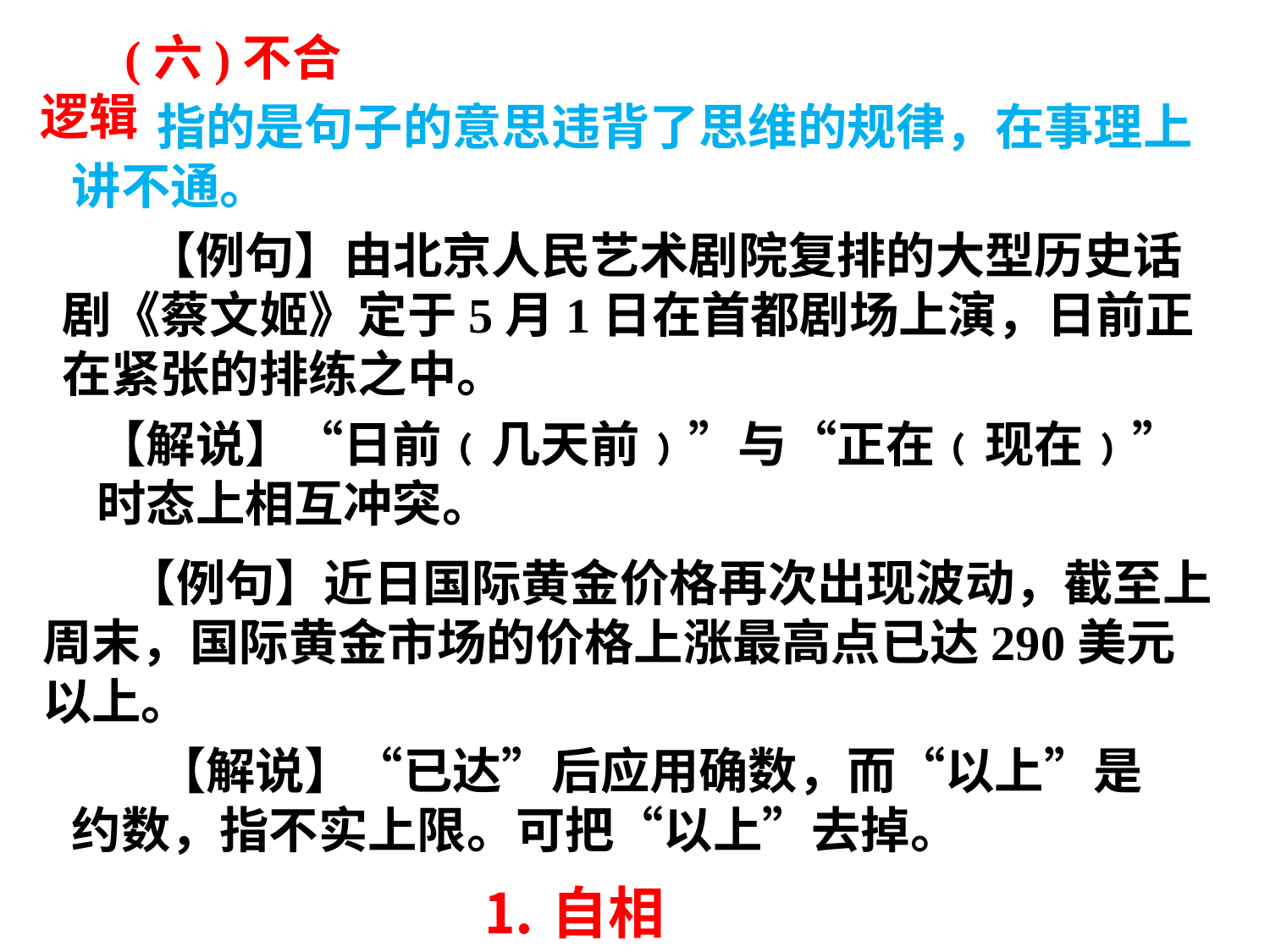

(六)不合逻辑
指的是句子的意思违背了思维的规律，在事理上讲不通。
【例句】由北京人民艺术剧院复排的大型历史话剧《蔡文姬》定于5月1日在首都剧场上演，日前正在紧张的排练之中。
【解说】“日前﹙几天前﹚”与“正在﹙现在﹚”
时态上相互冲突。

【例句】近日国际黄金价格再次出现波动，截至上周末，国际黄金市场的价格上涨最高点已达290美元以上。
【解说】“已达”后应用确数，而“以上”是约数，指不实上限。可把“以上”去掉。
⒈自相矛盾